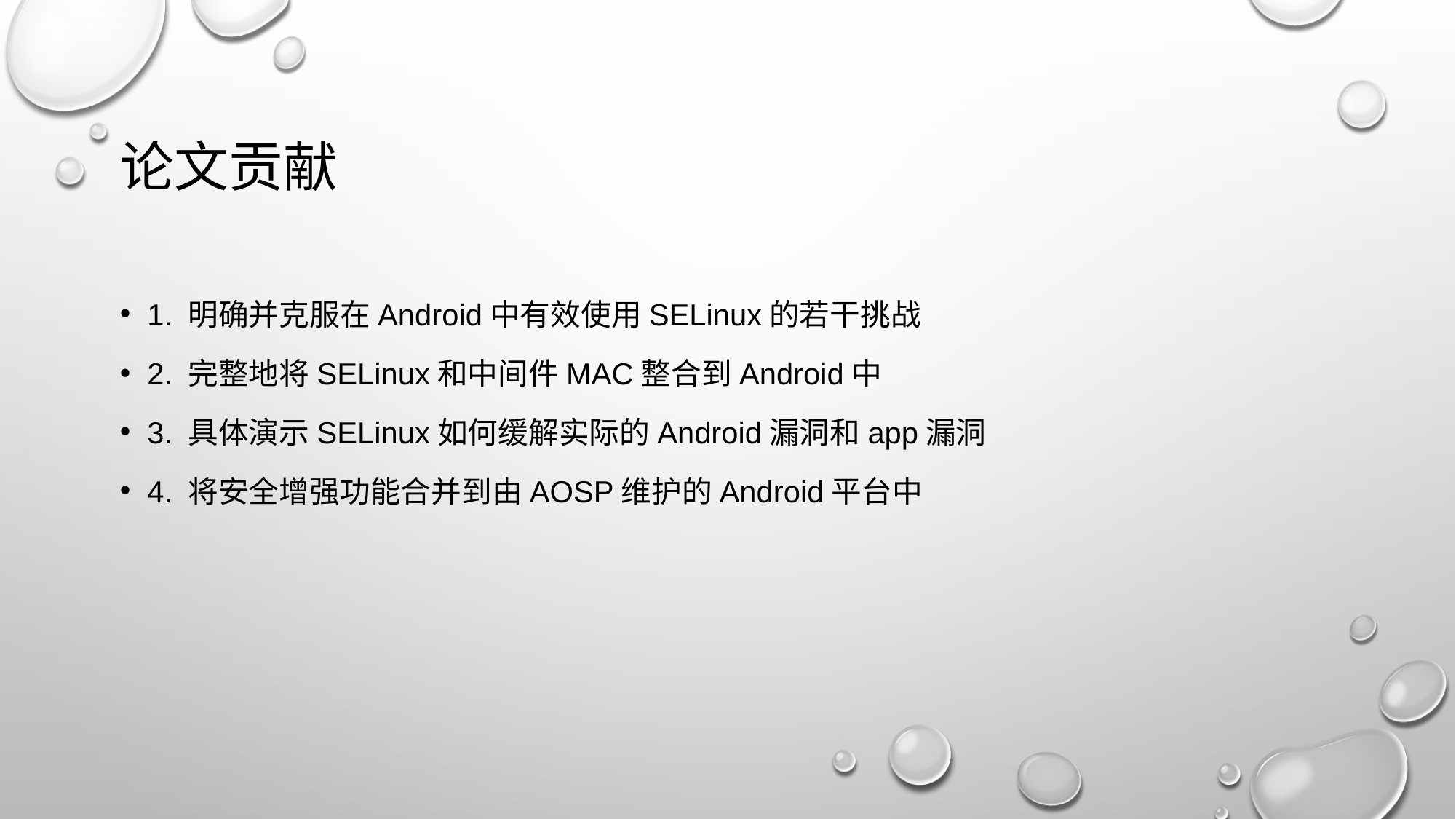

# 论文贡献
1. 明确并克服在Android中有效使用SELinux的若干挑战
2. 完整地将SELinux和中间件MAC整合到Android中
3. 具体演示SELinux如何缓解实际的Android漏洞和app漏洞
4. 将安全增强功能合并到由AOSP维护的Android平台中